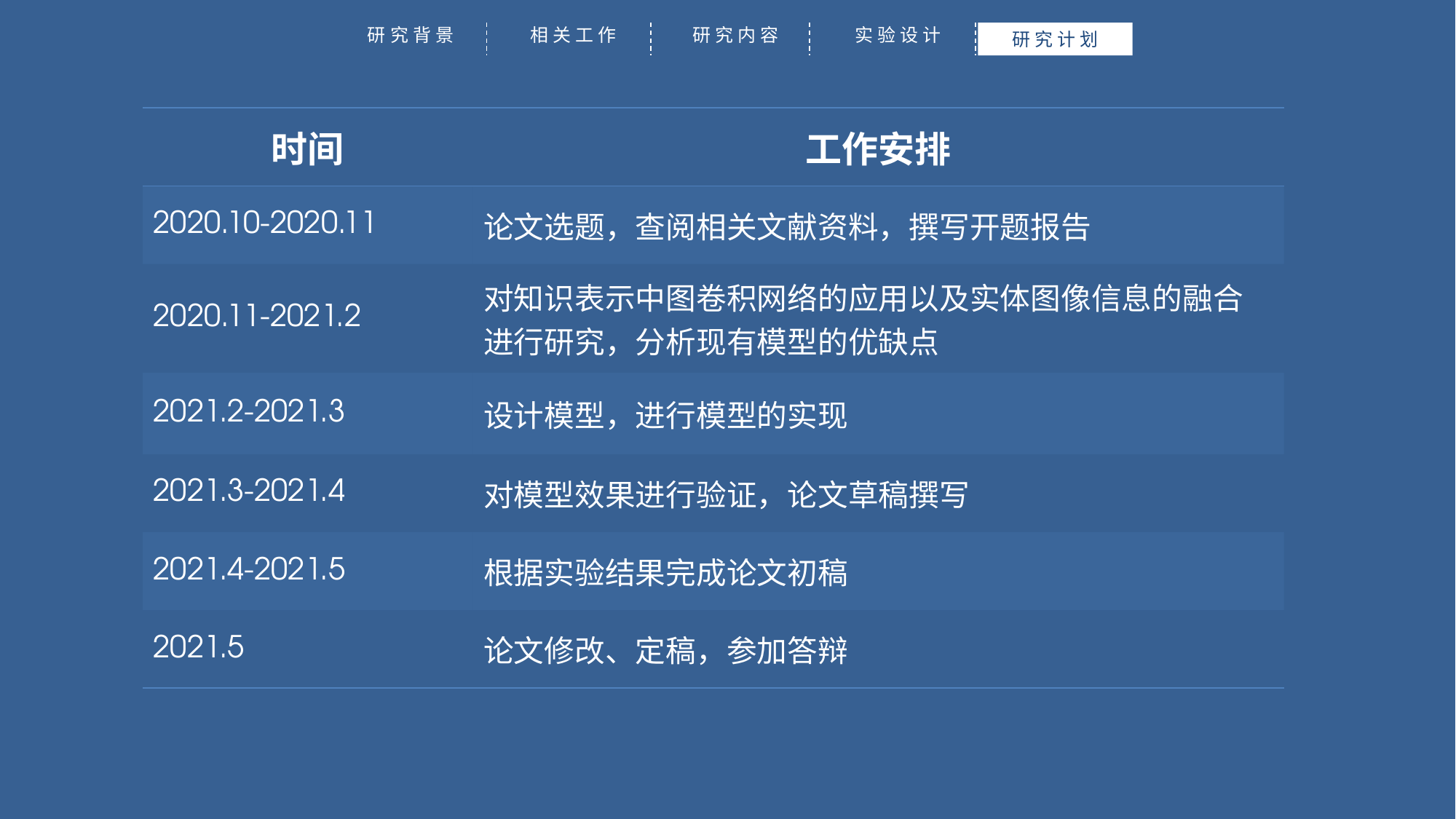

研究背景
相关工作
研究内容
实验设计
研究计划
| 时间 | 工作安排 |
| --- | --- |
| 2020.10-2020.11 | 论文选题，查阅相关文献资料，撰写开题报告 |
| 2020.11-2021.2 | 对知识表示中图卷积网络的应用以及实体图像信息的融合进行研究，分析现有模型的优缺点 |
| 2021.2-2021.3 | 设计模型，进行模型的实现 |
| 2021.3-2021.4 | 对模型效果进行验证，论文草稿撰写 |
| 2021.4-2021.5 | 根据实验结果完成论文初稿 |
| 2021.5 | 论文修改、定稿，参加答辩 |